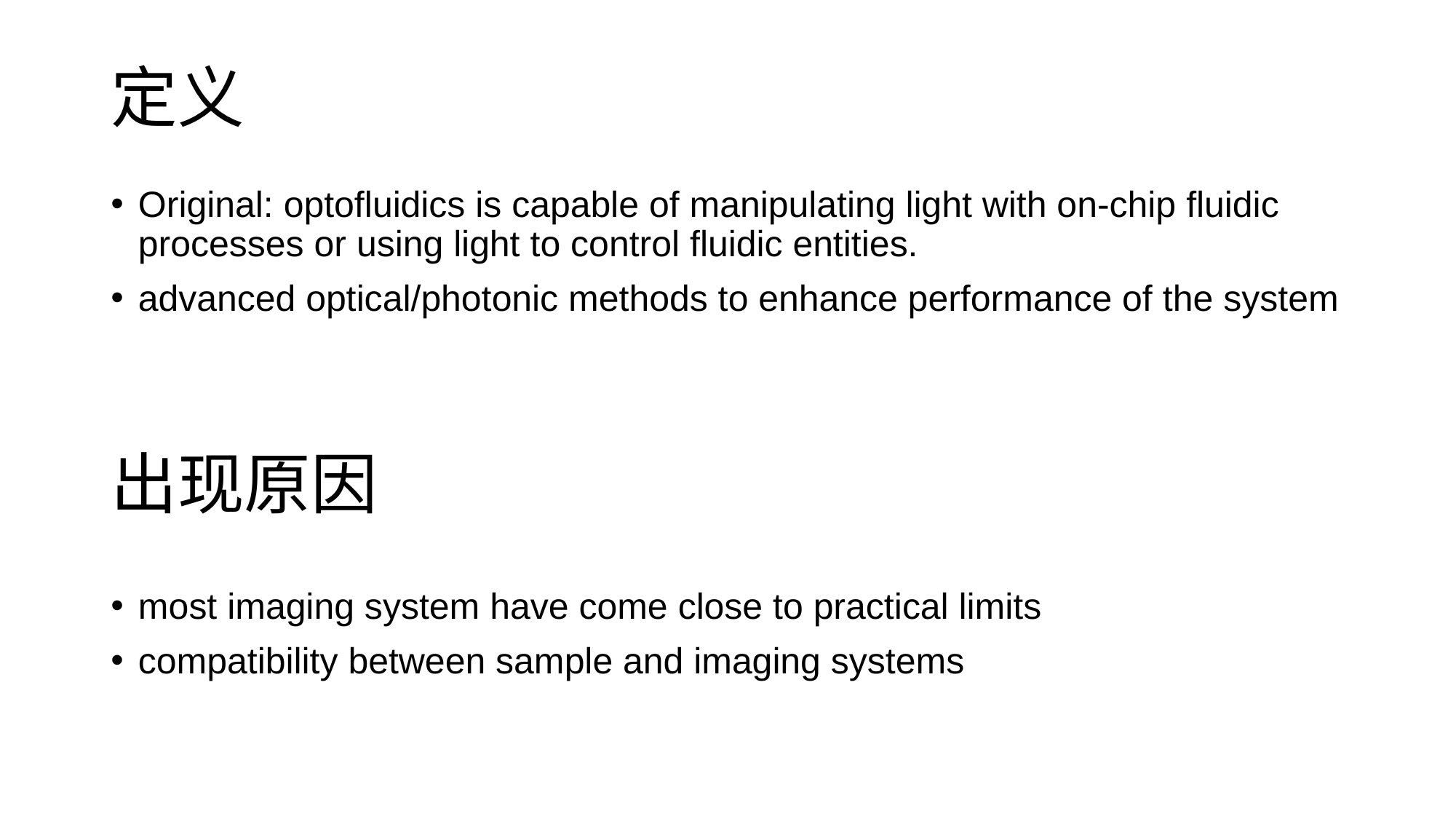

# 定义
Original: optofluidics is capable of manipulating light with on-chip fluidic processes or using light to control fluidic entities.
advanced optical/photonic methods to enhance performance of the system

出现原因
most imaging system have come close to practical limits
compatibility between sample and imaging systems